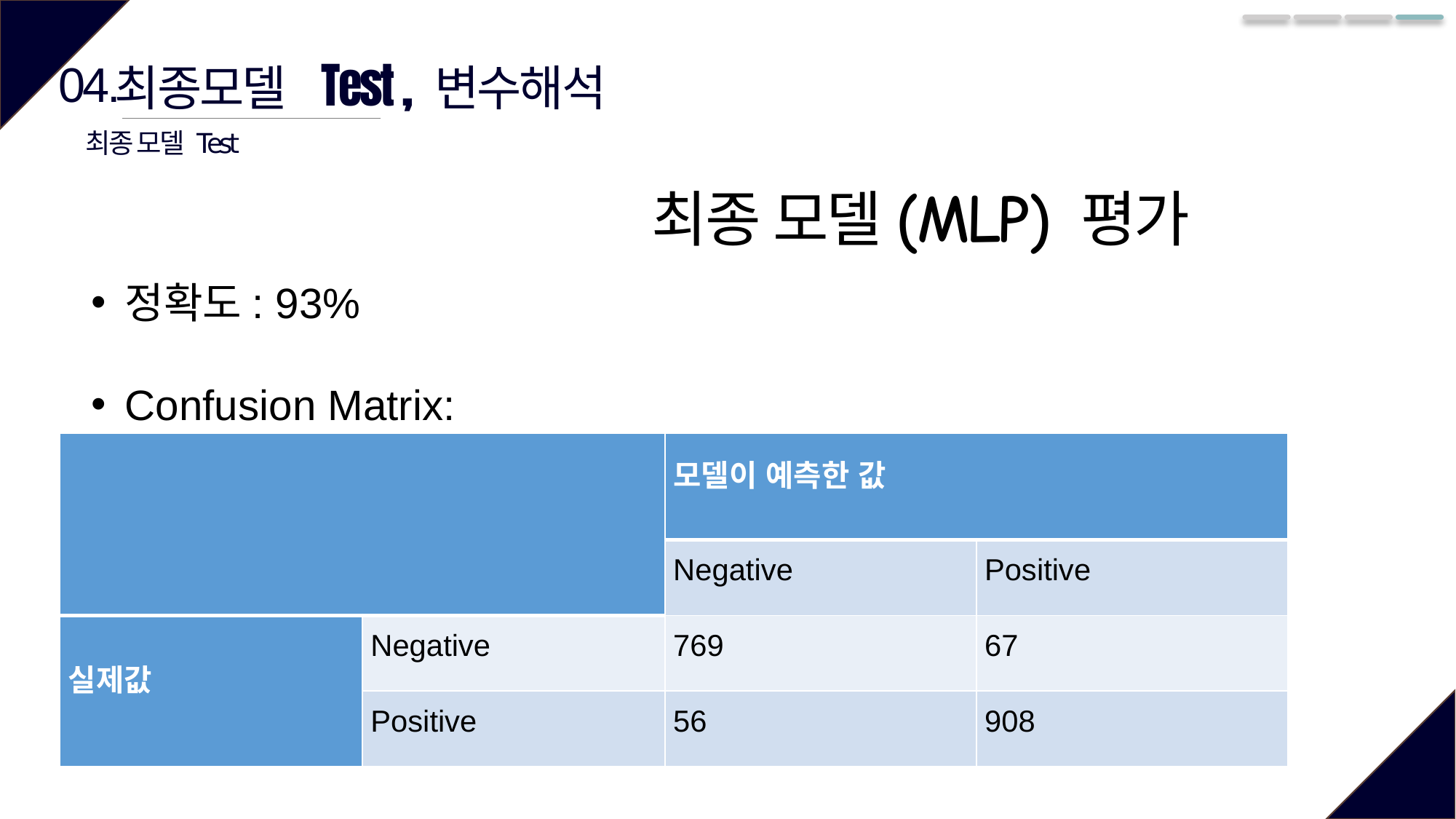

04.
최종모델  Test , 변수해석
최종 모델 Test
최종 모델(MLP) 평가
정확도: 93%

Confusion Matrix:
|  |  | 모델이 예측한 값 |  |
| --- | --- | --- | --- |
|  |  | Negative | Positive |
| 실제값 | Negative | 769 | 67 |
|  | Positive | 56 | 908 |